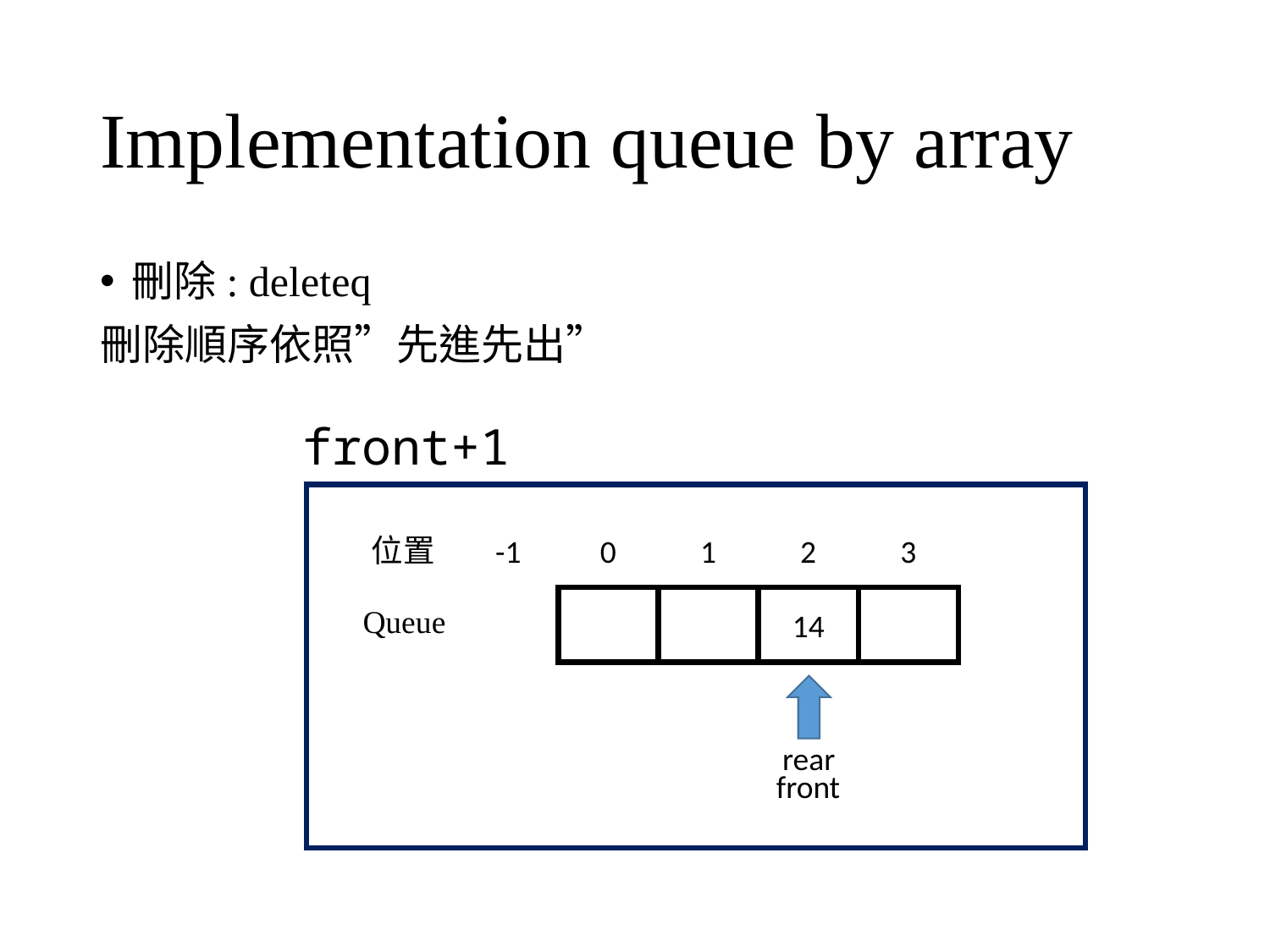

# Implementation queue by array
刪除: deleteq
刪除順序依照”先進先出”

front+1

-1
0
1
2
3
位置

14

Queue

rear
front